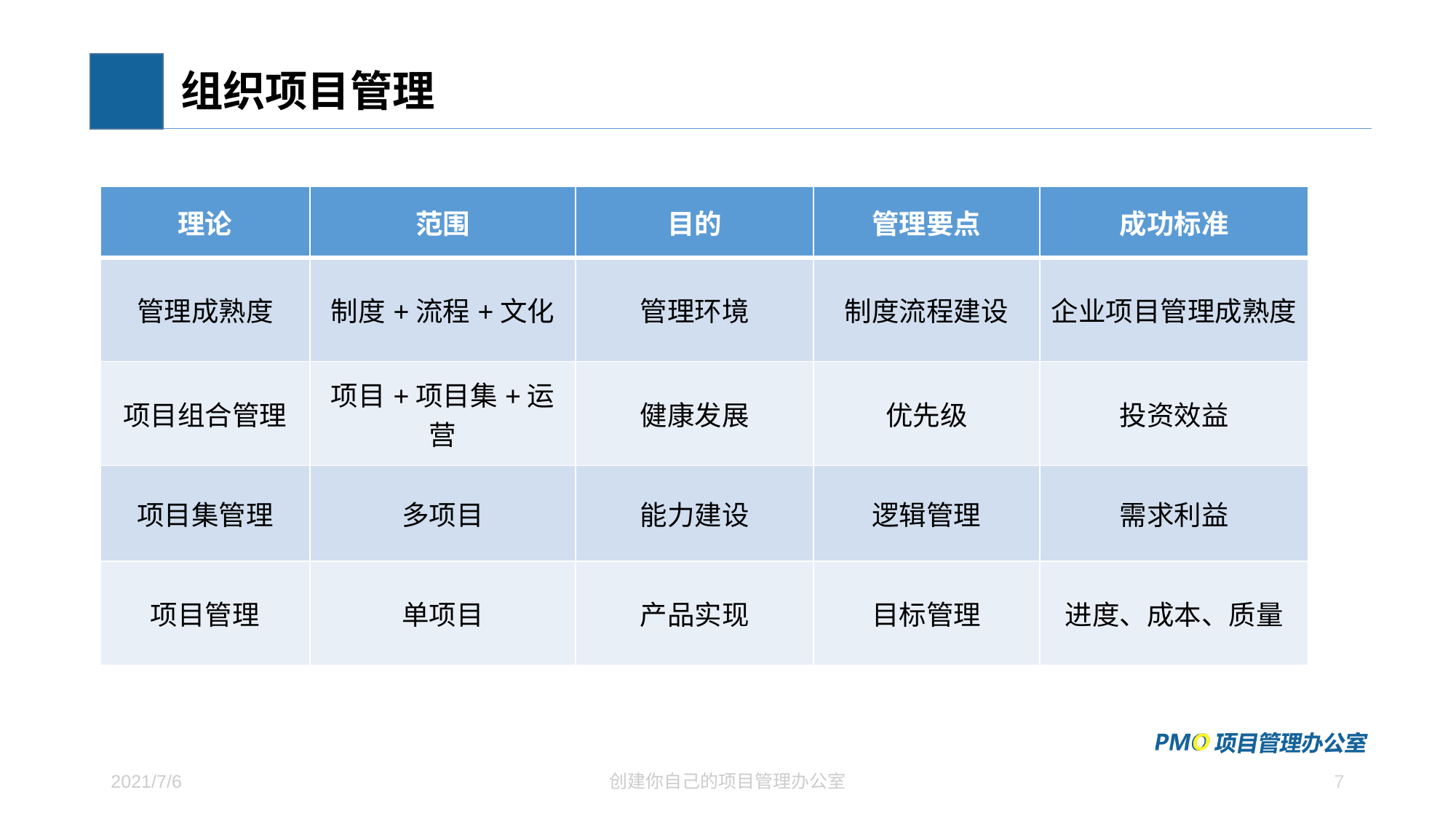

# 组织项目管理
| 理论 | 范围 | 目的 | 管理要点 | 成功标准 |
| --- | --- | --- | --- | --- |
| 管理成熟度 | 制度+流程+文化 | 管理环境 | 制度流程建设 | 企业项目管理成熟度 |
| 项目组合管理 | 项目+项目集+运营 | 健康发展 | 优先级 | 投资效益 |
| 项目集管理 | 多项目 | 能力建设 | 逻辑管理 | 需求利益 |
| 项目管理 | 单项目 | 产品实现 | 目标管理 | 进度、成本、质量 |
7
2021/7/6
创建你自己的项目管理办公室